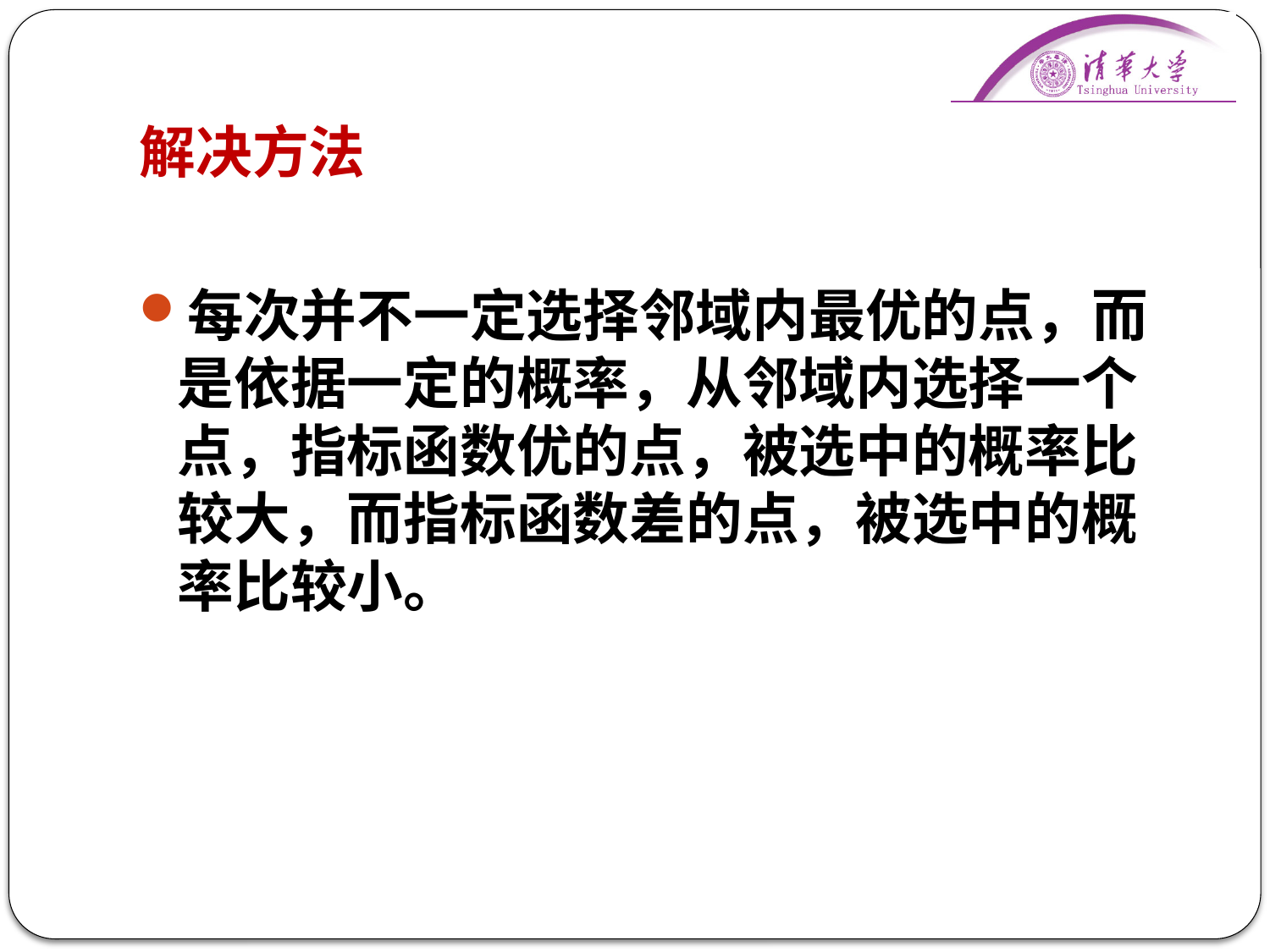

# 解决方法
每次并不一定选择邻域内最优的点，而是依据一定的概率，从邻域内选择一个点，指标函数优的点，被选中的概率比较大，而指标函数差的点，被选中的概率比较小。